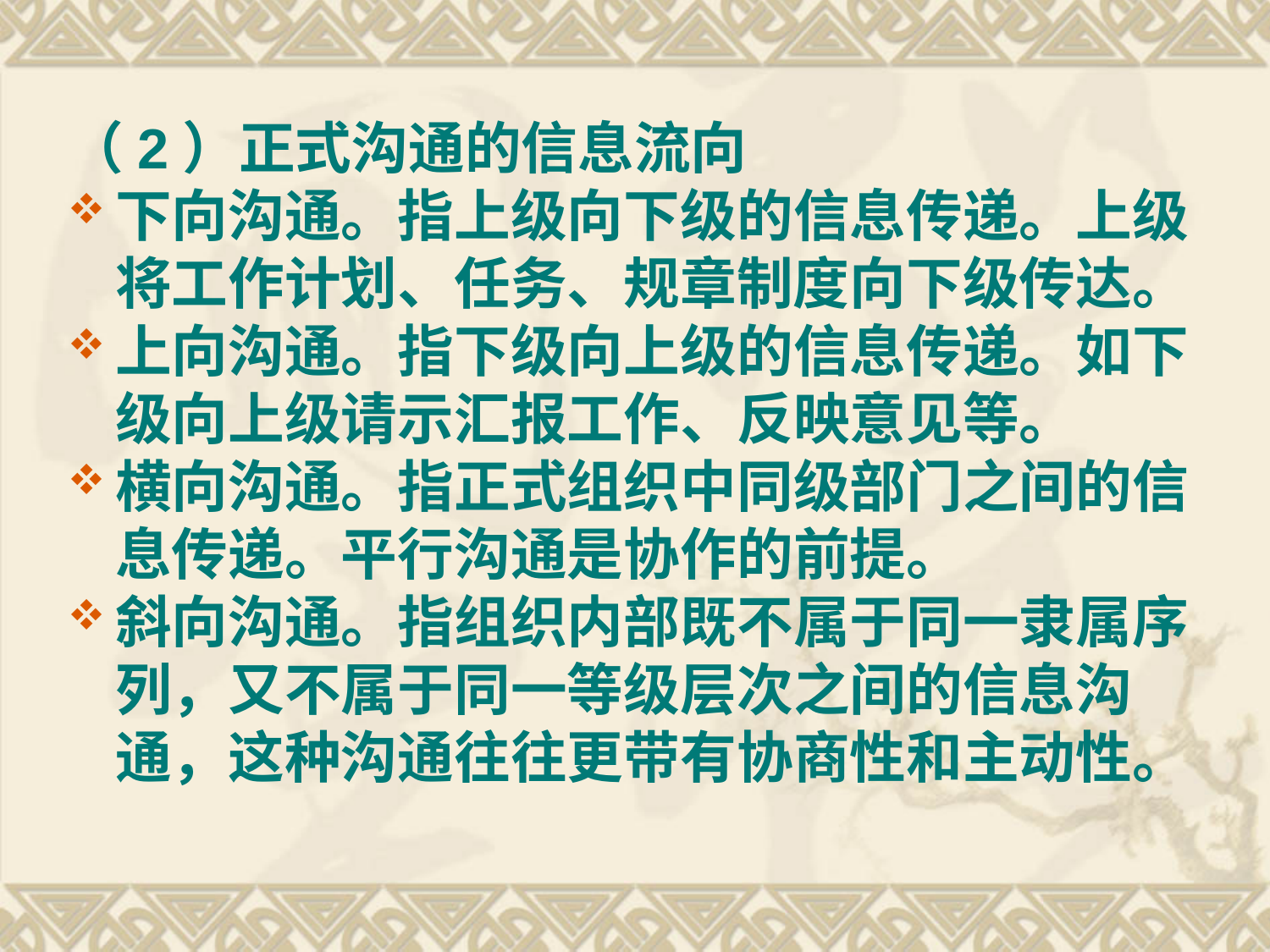

（2）正式沟通的信息流向
下向沟通。指上级向下级的信息传递。上级将工作计划、任务、规章制度向下级传达。
上向沟通。指下级向上级的信息传递。如下级向上级请示汇报工作、反映意见等。
横向沟通。指正式组织中同级部门之间的信息传递。平行沟通是协作的前提。
斜向沟通。指组织内部既不属于同一隶属序列，又不属于同一等级层次之间的信息沟通，这种沟通往往更带有协商性和主动性。